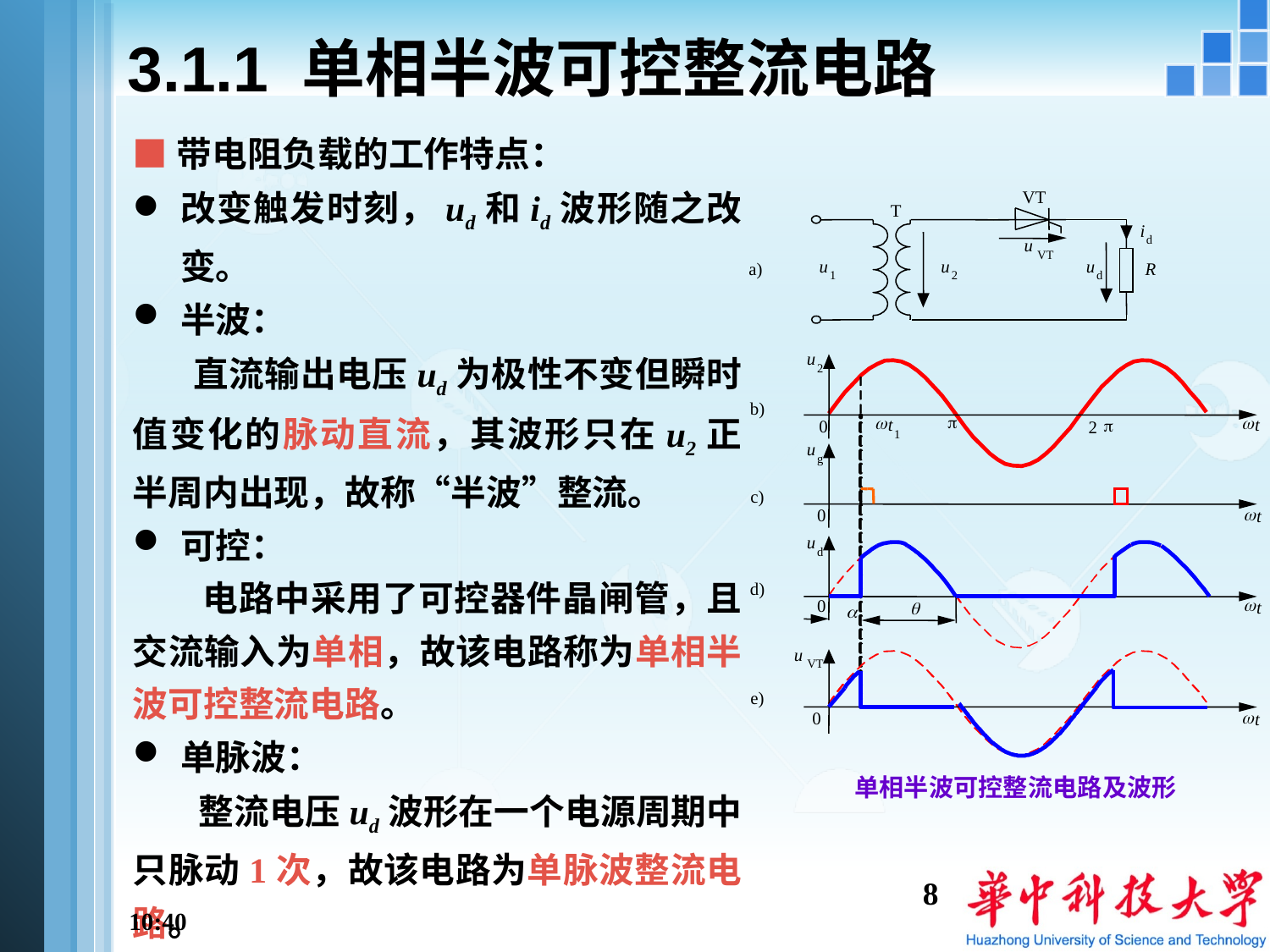

# 3.1.1 单相半波可控整流电路
■带电阻负载的工作特点：
改变触发时刻，ud和id波形随之改变。
半波：
      直流输出电压ud为极性不变但瞬时值变化的脉动直流，其波形只在u2正半周内出现，故称“半波”整流。
可控：
       电路中采用了可控器件晶闸管，且交流输入为单相，故该电路称为单相半波可控整流电路。
单脉波：
       整流电压ud波形在一个电源周期中只脉动1次，故该电路为单脉波整流电路。
VT
T

i

d

u

VT

u
u
u
a)
R
1
2
d

u

2

b)

π
ω
ω
t
t
π

0
2
1
u

g

c)

ω

0
t
u

d

d)

ω
0
t

θ
α

u

VT

e)

ω

0
t
单相半波可控整流电路及波形
8
10:40